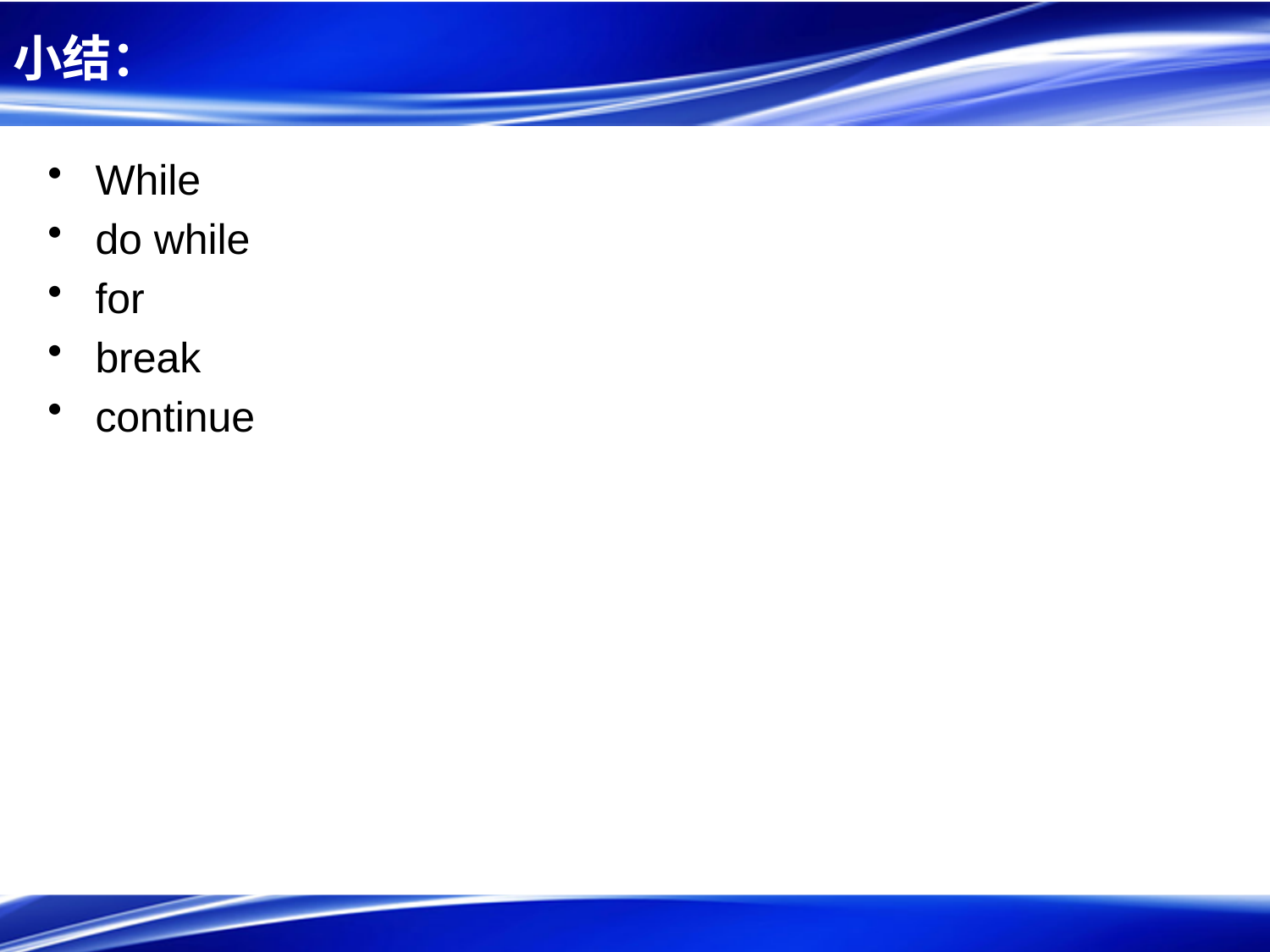

# 小结：
While
do while
for
break
continue